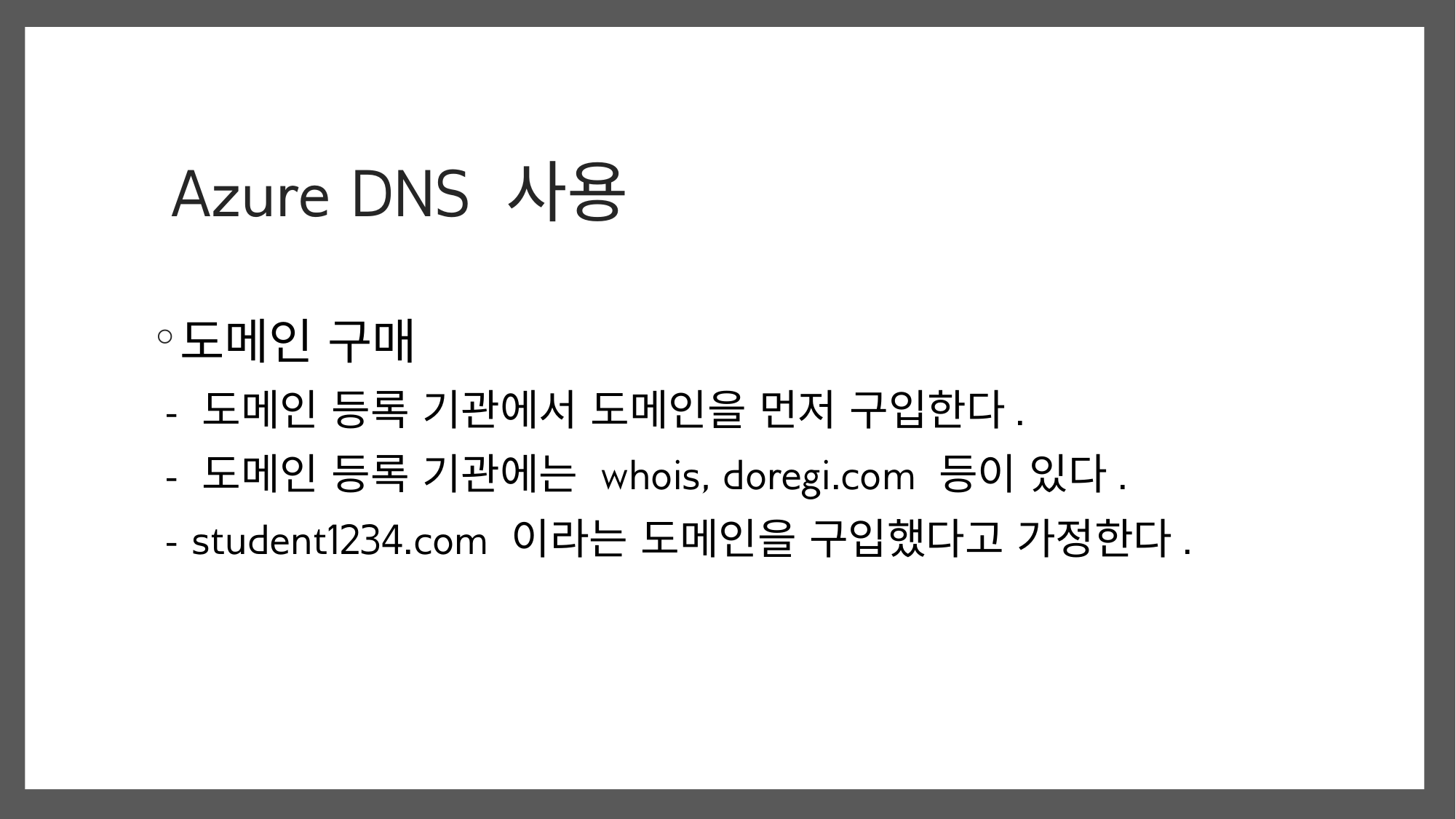

# Azure DNS 사용
도메인 구매
 - 도메인 등록 기관에서 도메인을 먼저 구입한다.
 - 도메인 등록 기관에는 whois, doregi.com 등이 있다.
 - student1234.com 이라는 도메인을 구입했다고 가정한다.